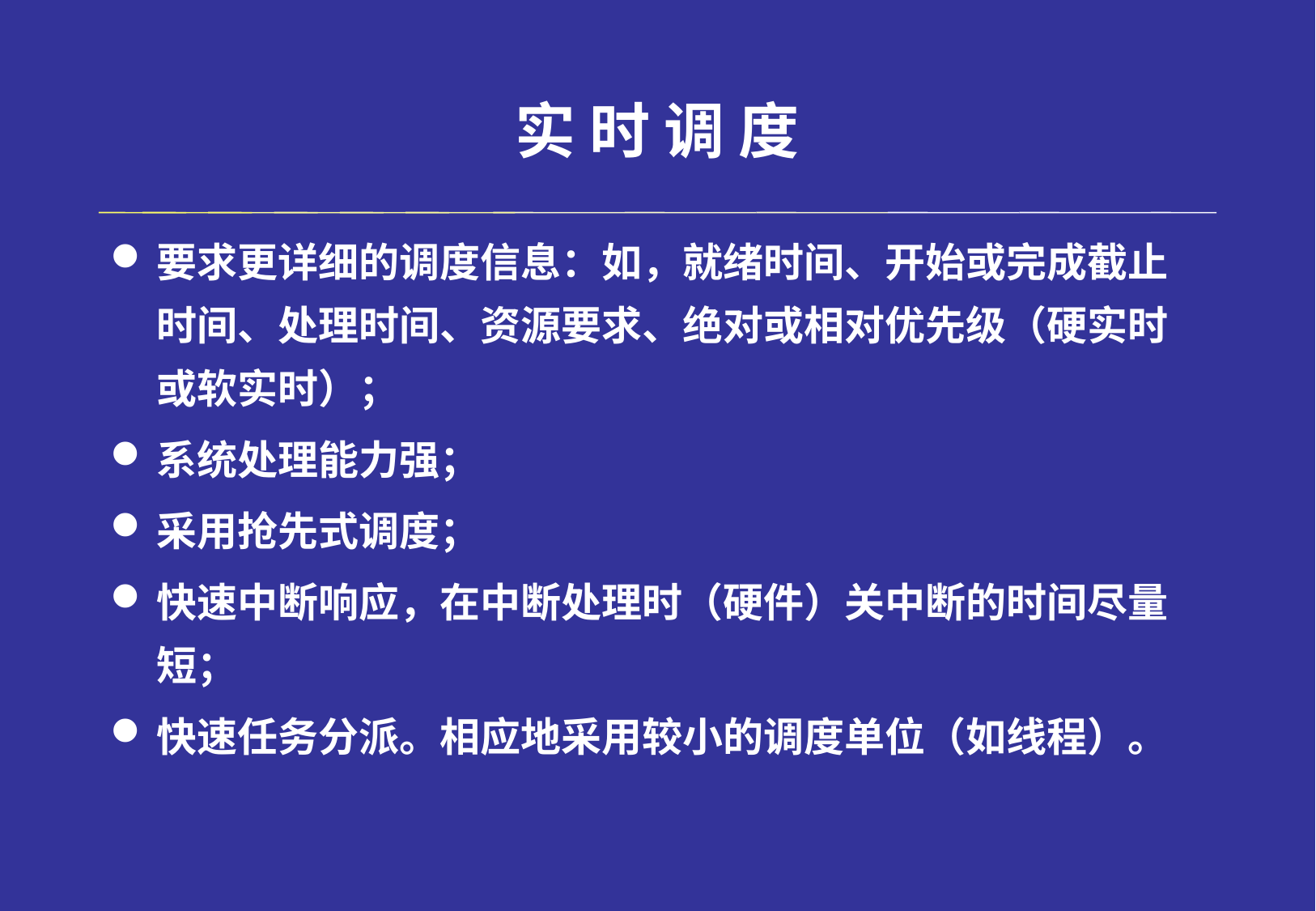

# 实 时 调 度
要求更详细的调度信息：如，就绪时间、开始或完成截止时间、处理时间、资源要求、绝对或相对优先级（硬实时或软实时）；
系统处理能力强；
采用抢先式调度；
快速中断响应，在中断处理时（硬件）关中断的时间尽量短；
快速任务分派。相应地采用较小的调度单位（如线程）。